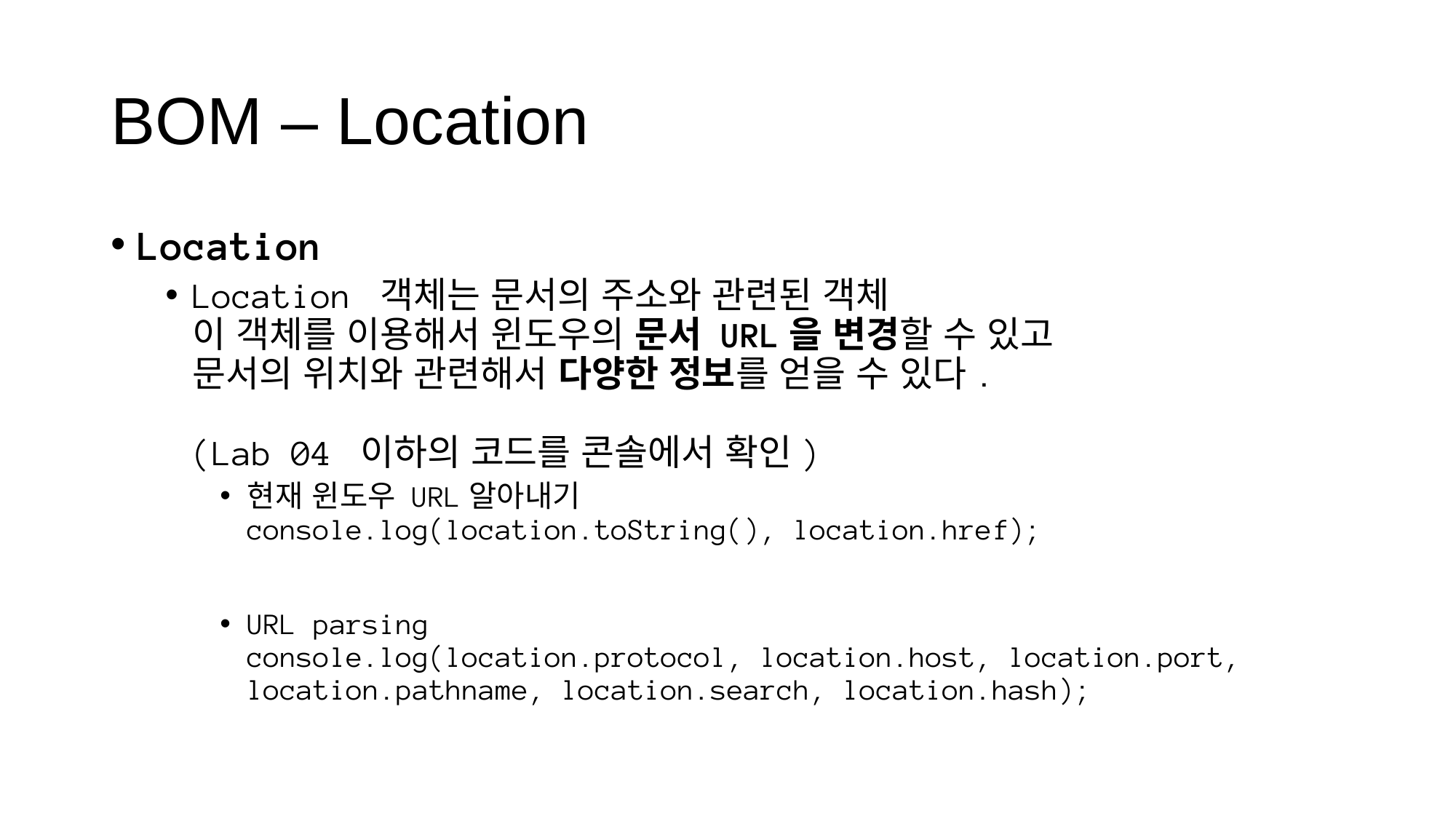

# BOM – Location
Location
Location 객체는 문서의 주소와 관련된 객체
이 객체를 이용해서 윈도우의 문서 URL을 변경할 수 있고
문서의 위치와 관련해서 다양한 정보를 얻을 수 있다.
(Lab 04 이하의 코드를 콘솔에서 확인)
현재 윈도우 URL알아내기
console.log(location.toString(), location.href);

URL parsing
console.log(location.protocol, location.host, location.port, location.pathname, location.search, location.hash);